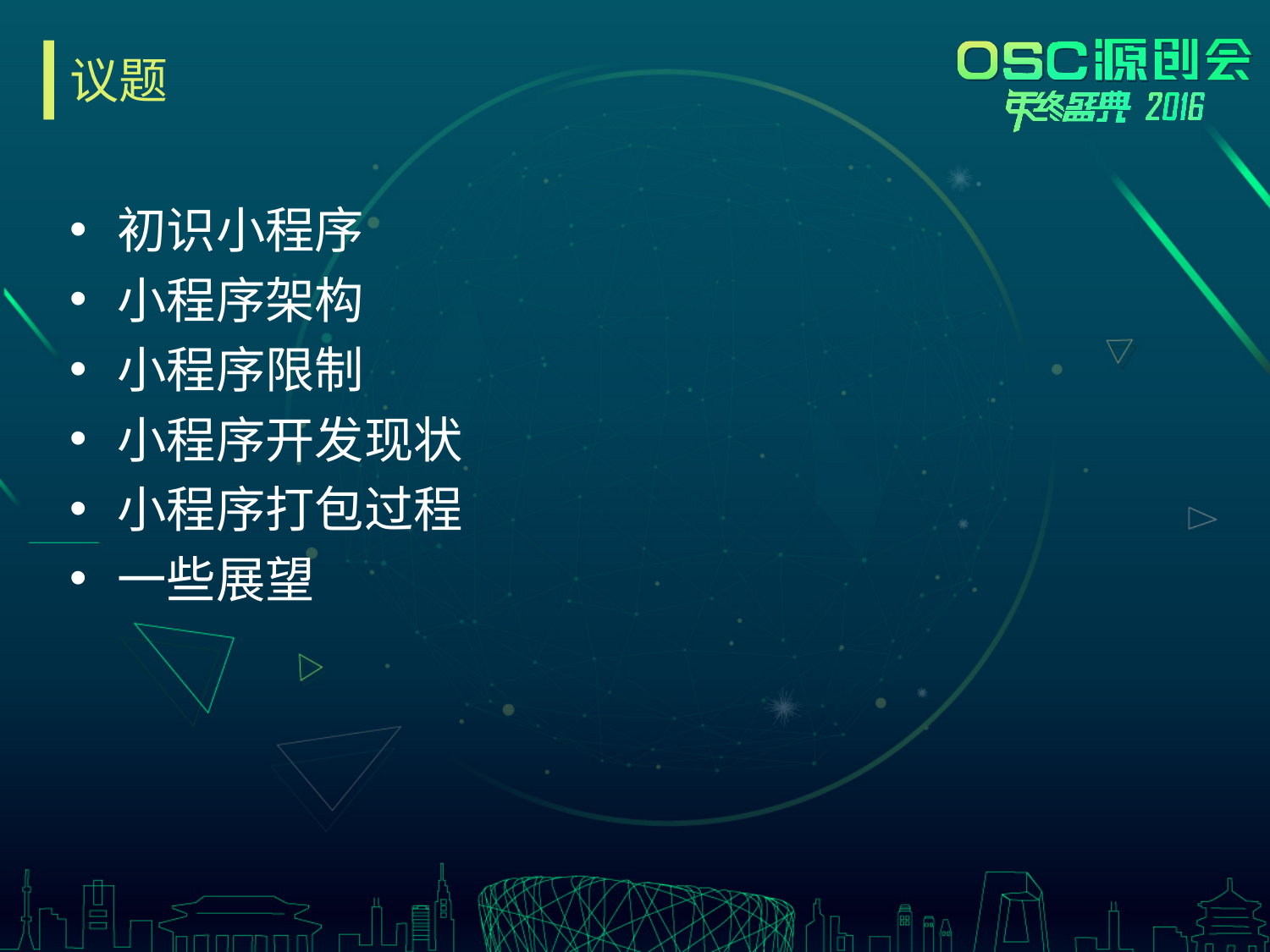

# 议题
初识小程序
小程序架构
小程序限制
小程序开发现状
小程序打包过程
一些展望